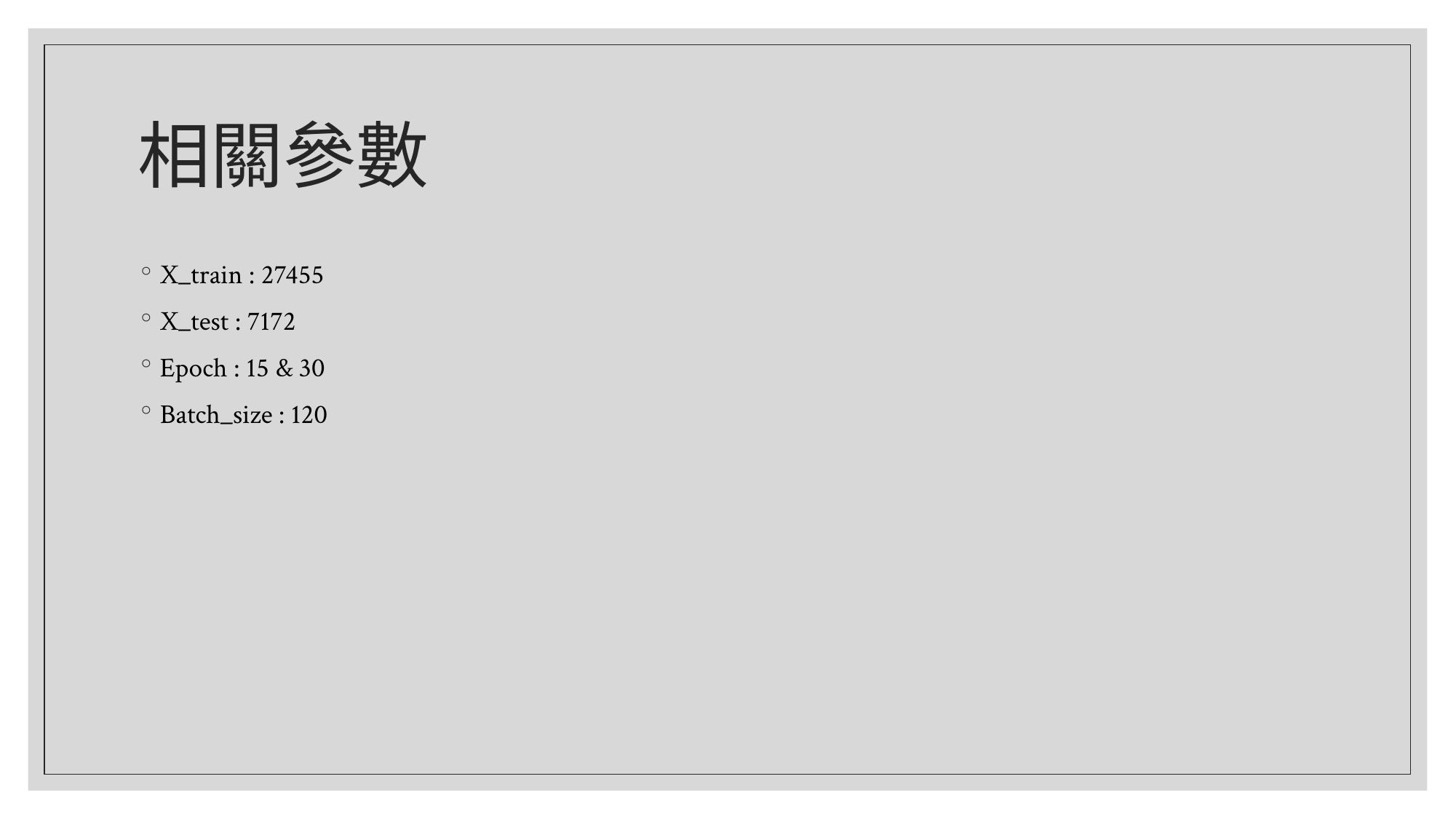

# 相關參數
X_train : 27455
X_test : 7172
Epoch : 15 & 30
Batch_size : 120